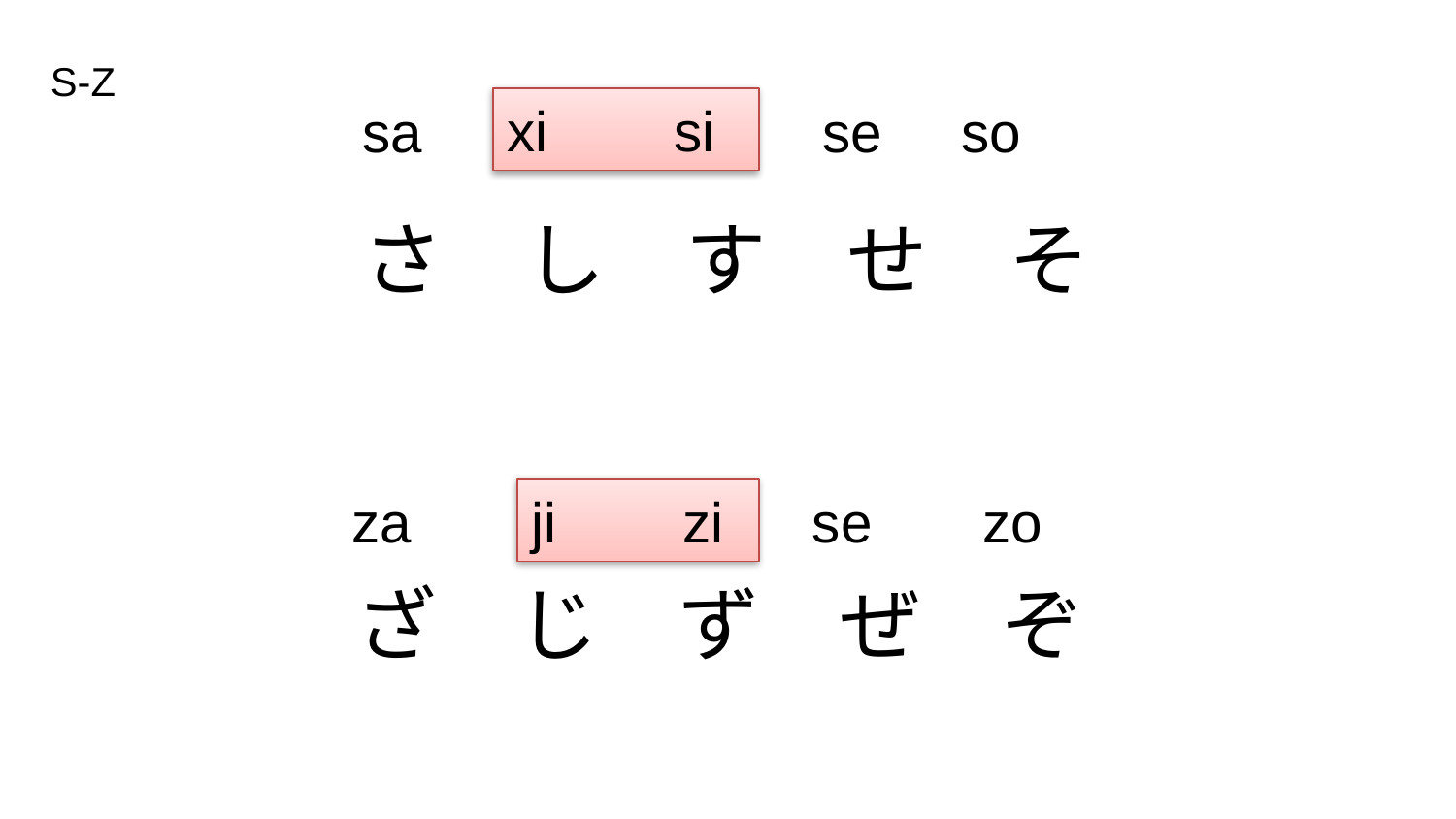

S-Z
xi        si
sa     shi      su      se     so
 さ　し　す　せ　そ
za       ji       zu      se       zo
ji        zi
ざ　じ　ず　ぜ　ぞ